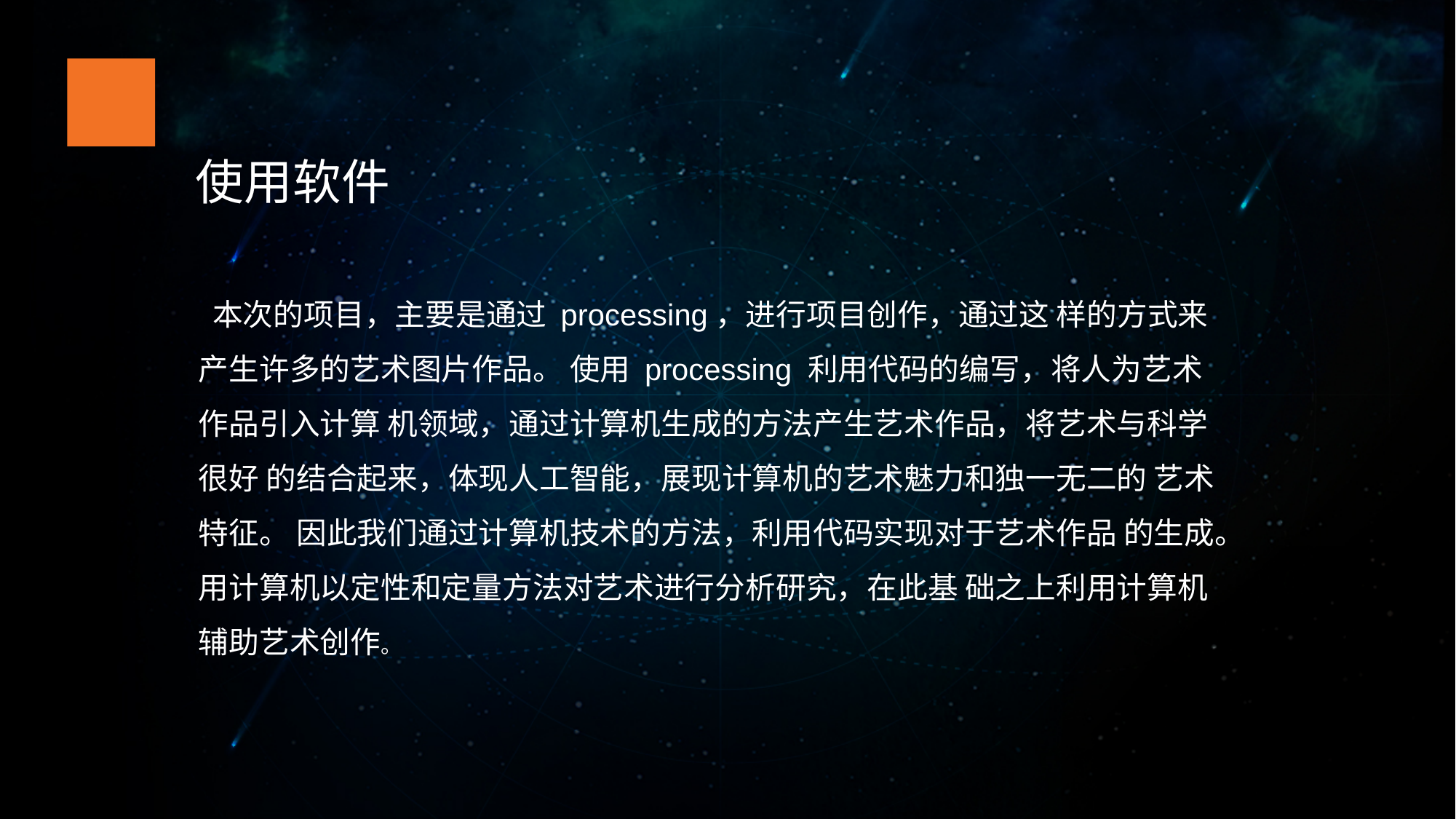

使用软件
 本次的项目，主要是通过 processing，进行项目创作，通过这 样的方式来产生许多的艺术图片作品。 使用 processing 利用代码的编写，将人为艺术作品引入计算 机领域，通过计算机生成的方法产生艺术作品，将艺术与科学很好 的结合起来，体现人工智能，展现计算机的艺术魅力和独一无二的 艺术特征。 因此我们通过计算机技术的方法，利用代码实现对于艺术作品 的生成。用计算机以定性和定量方法对艺术进行分析研究，在此基 础之上利用计算机辅助艺术创作。